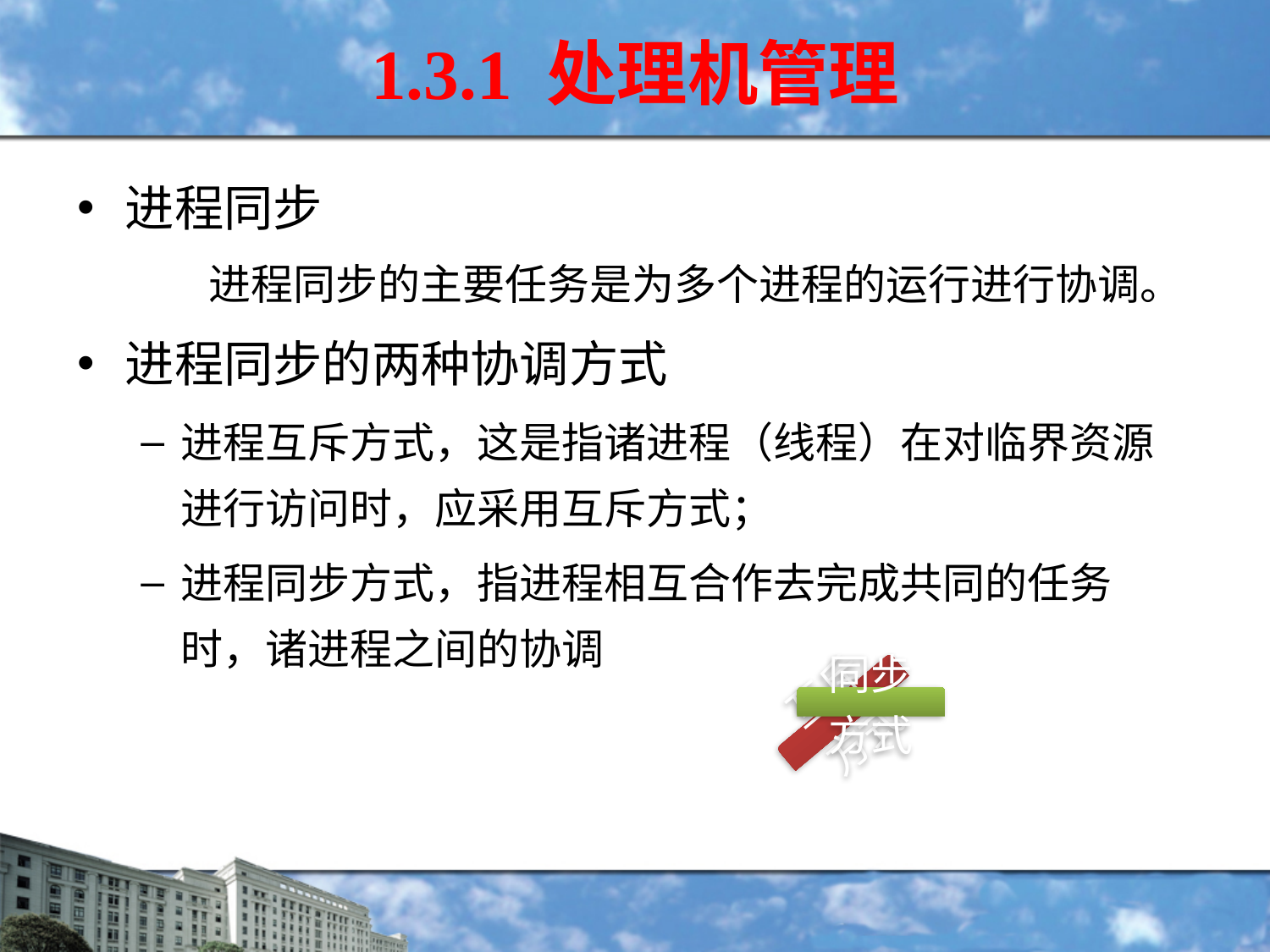

# 1.3.1 处理机管理
进程同步
      进程同步的主要任务是为多个进程的运行进行协调。
进程同步的两种协调方式
进程互斥方式，这是指诸进程（线程）在对临界资源进行访问时，应采用互斥方式；
进程同步方式，指进程相互合作去完成共同的任务时，诸进程之间的协调

互斥
方式
同步
方式